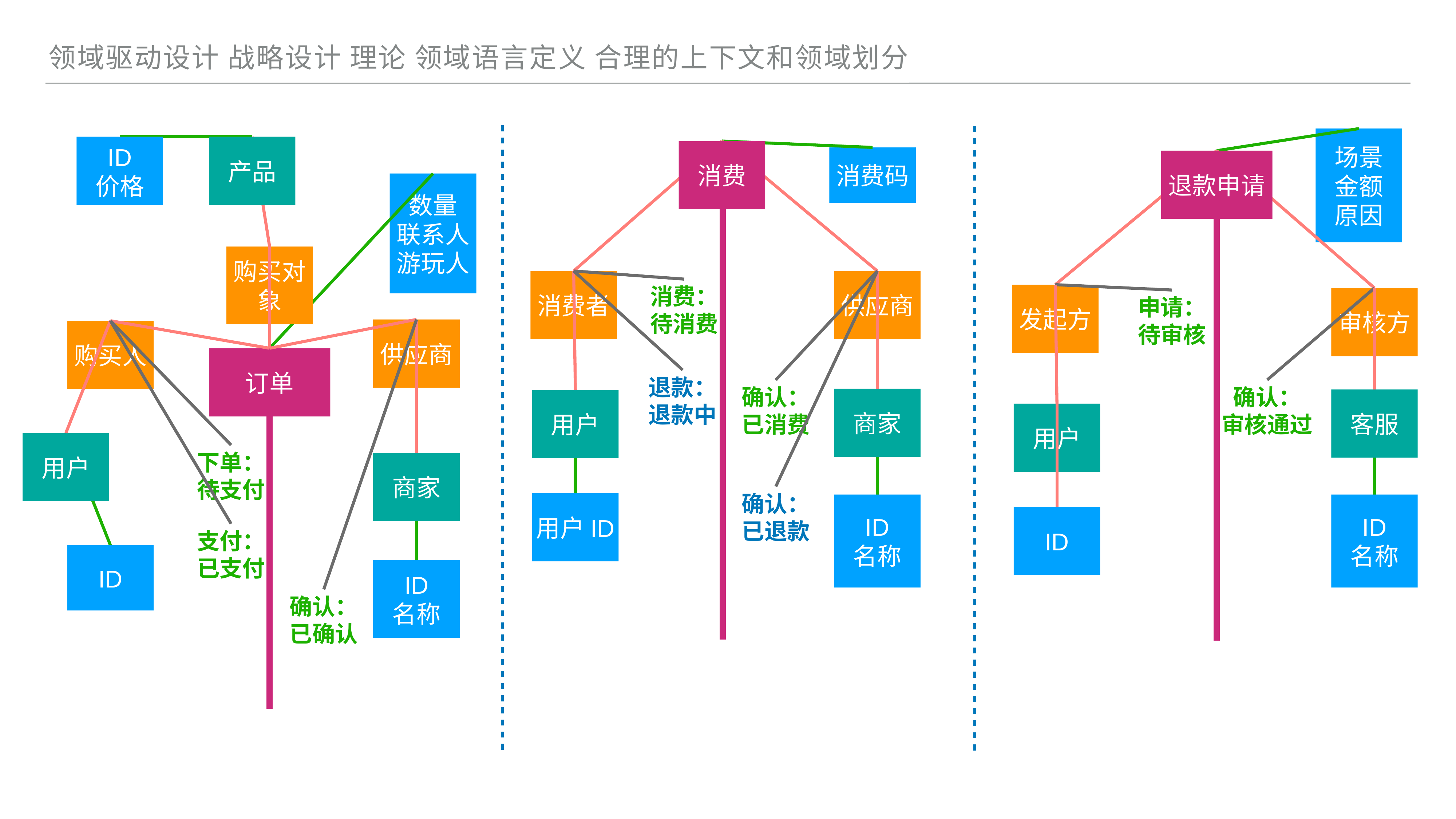

领域驱动设计 战略设计 理论 领域语言定义 合理的上下文和领域划分

场景
金额
原因
ID
价格
产品
消费
消费码
退款申请
数量
联系人
游玩人

购买对象
消费者
供应商
消费：
待消费
发起方
申请：
待审核
审核方
供应商
购买人
订单
退款：
退款中
确认：
已消费
确认：
审核通过
商家
客服
用户
用户

用户
下单：
待支付
商家
确认：
已退款
用户ID
ID
名称
ID
名称
ID
支付：
已支付
ID
ID
名称
确认：
已确认